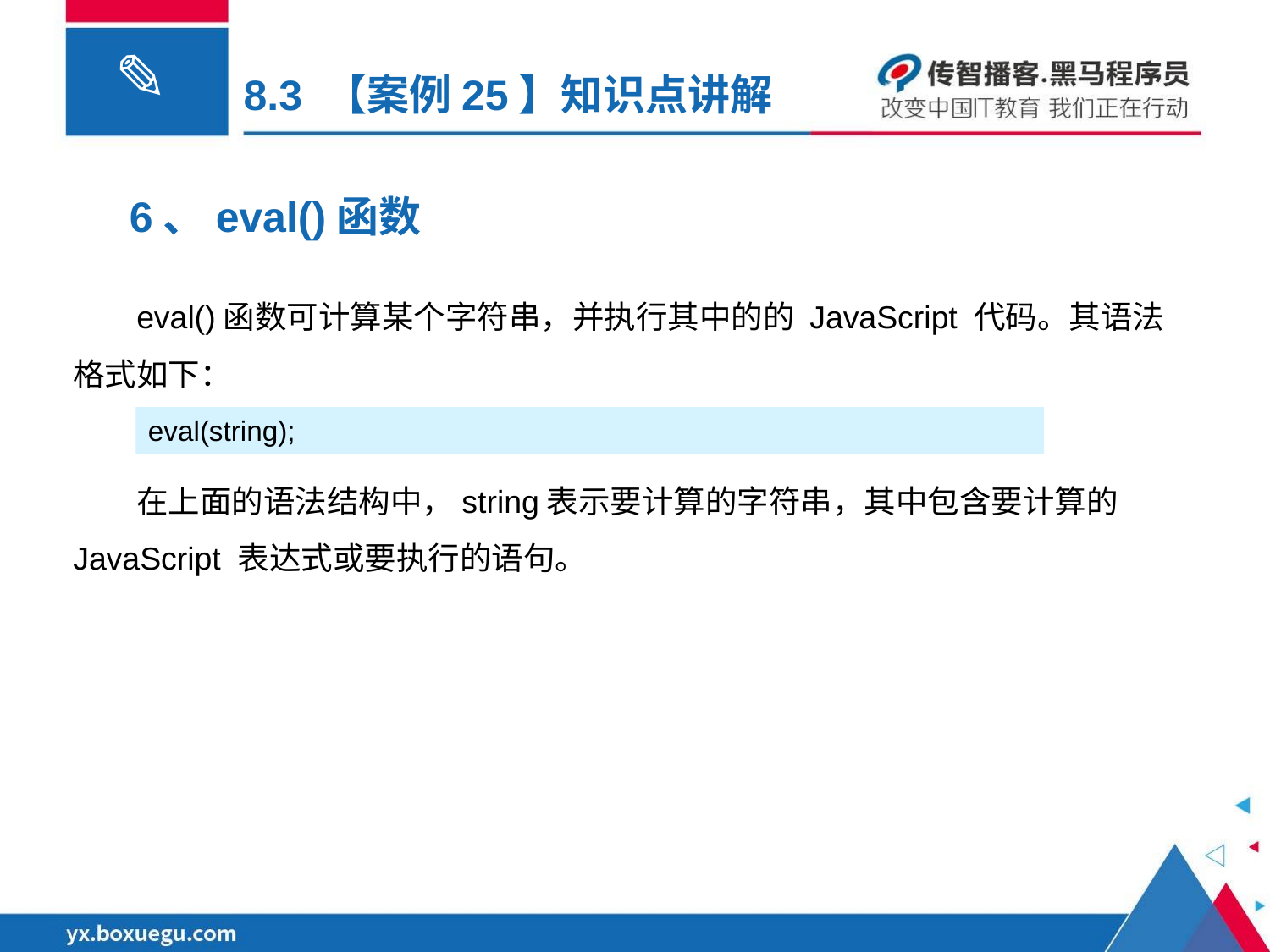

# 8.3 【案例25】知识点讲解
6、eval()函数
eval()函数可计算某个字符串，并执行其中的的 JavaScript 代码。其语法格式如下：

在上面的语法结构中，string表示要计算的字符串，其中包含要计算的 JavaScript 表达式或要执行的语句。
eval(string);